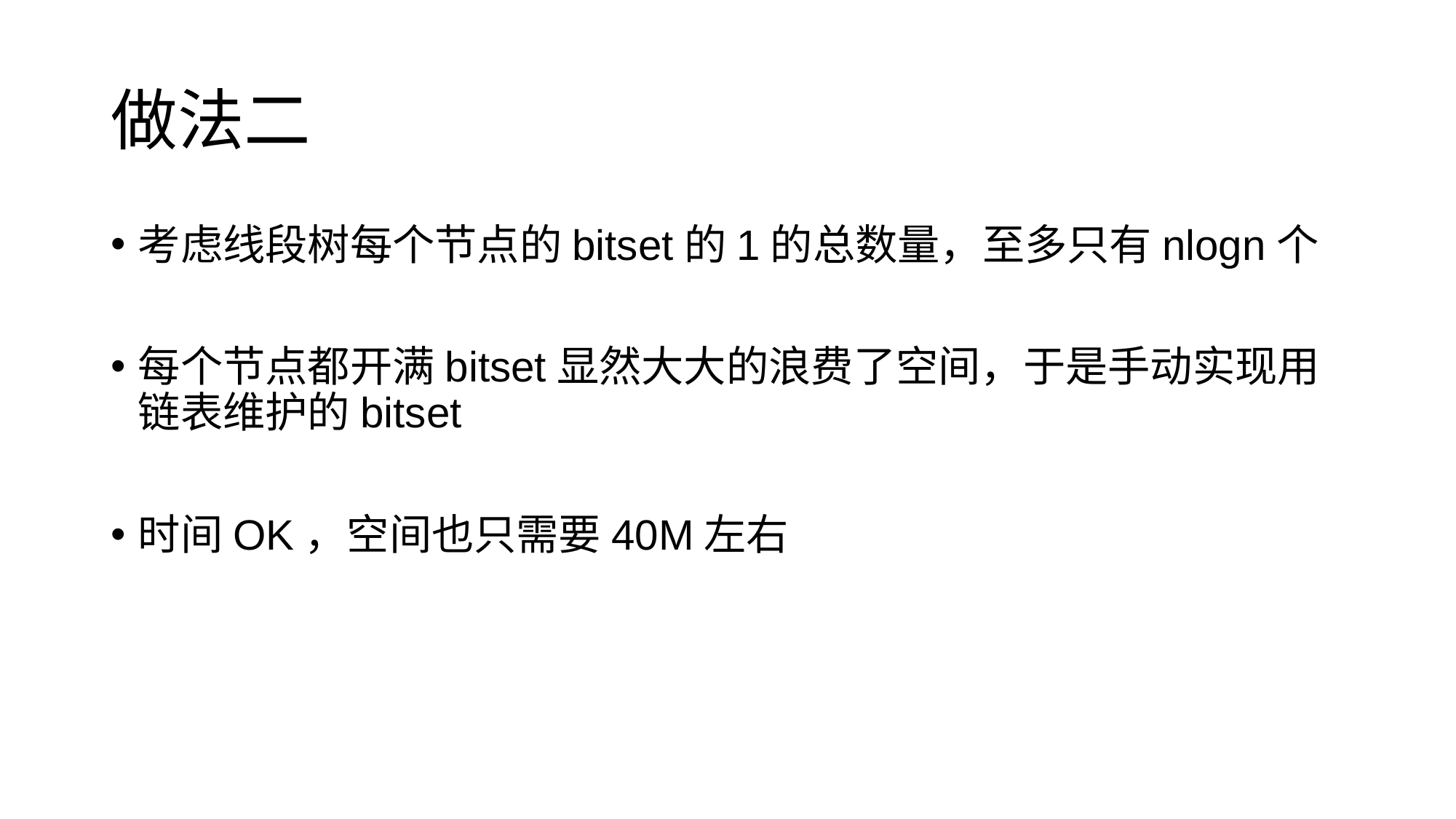

# 做法二
考虑线段树每个节点的bitset的1的总数量，至多只有nlogn个

每个节点都开满bitset显然大大的浪费了空间，于是手动实现用链表维护的bitset

时间OK，空间也只需要40M左右